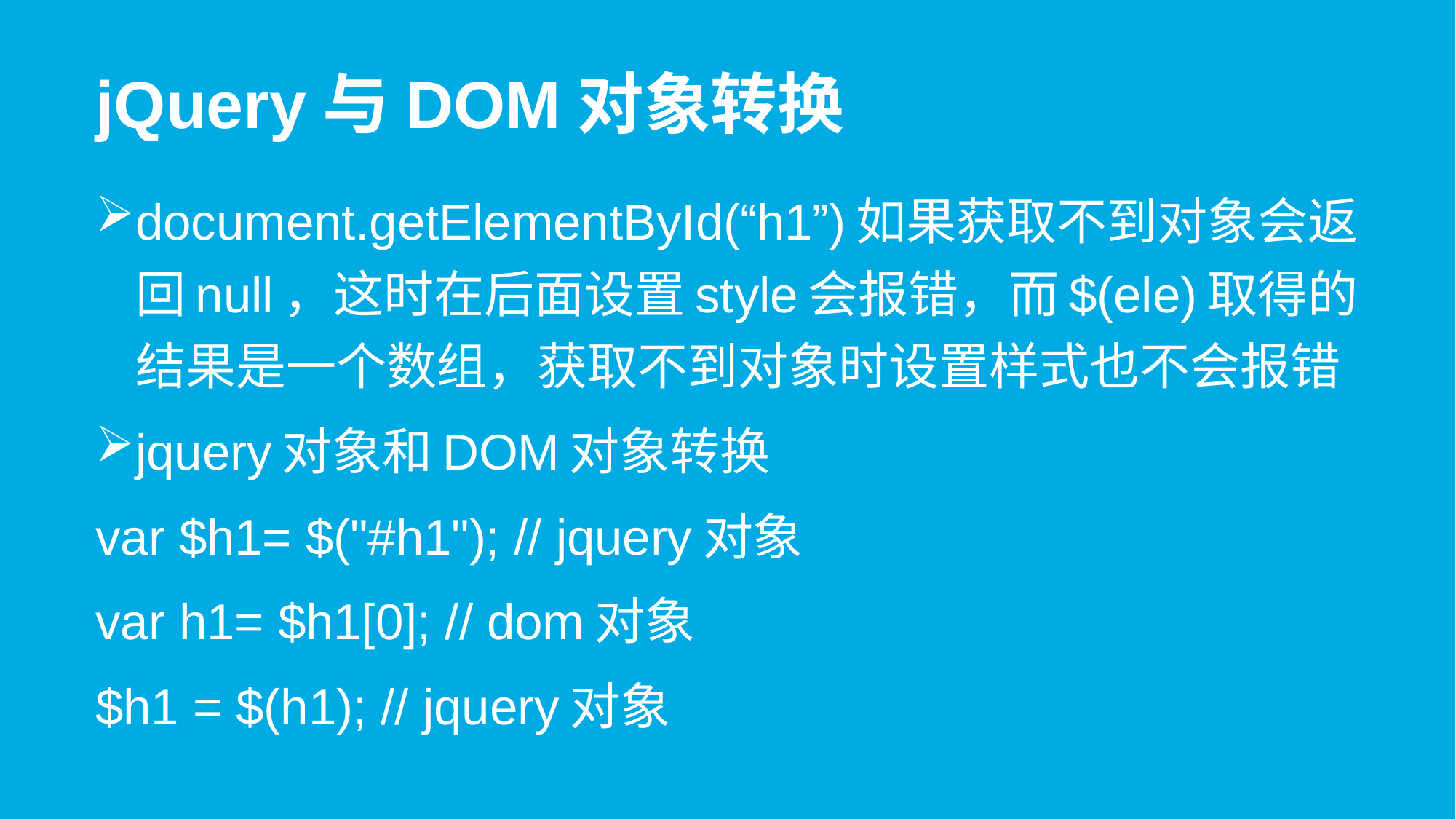

# jQuery与DOM对象转换
document.getElementById(“h1”)如果获取不到对象会返回null，这时在后面设置style会报错，而$(ele)取得的结果是一个数组，获取不到对象时设置样式也不会报错
jquery对象和DOM对象转换
var $h1= $("#h1"); // jquery对象
var h1= $h1[0]; // dom对象
$h1 = $(h1); // jquery对象